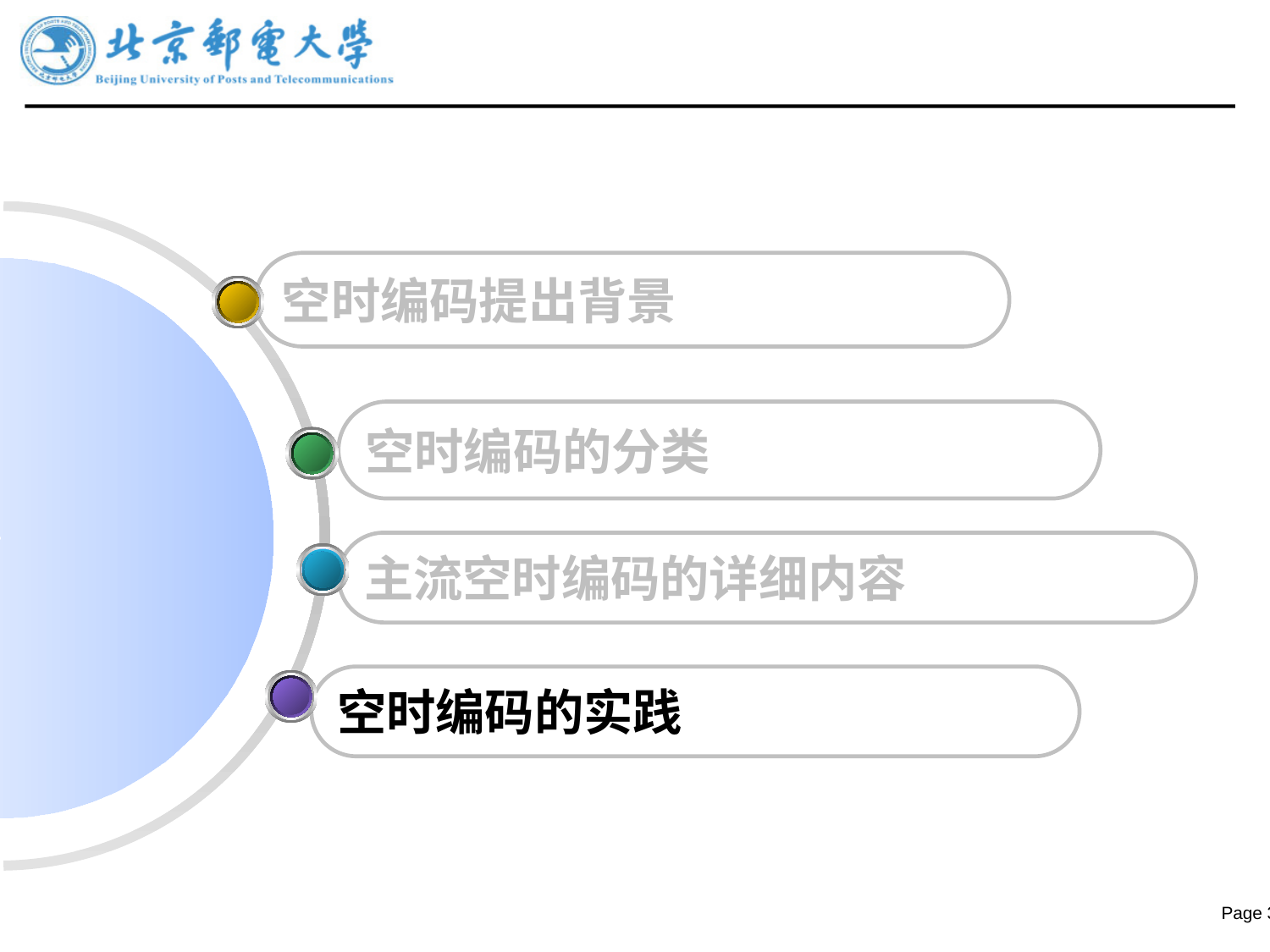

#

空时编码提出背景

空时编码的分类

主流空时编码的详细内容

空时编码的实践